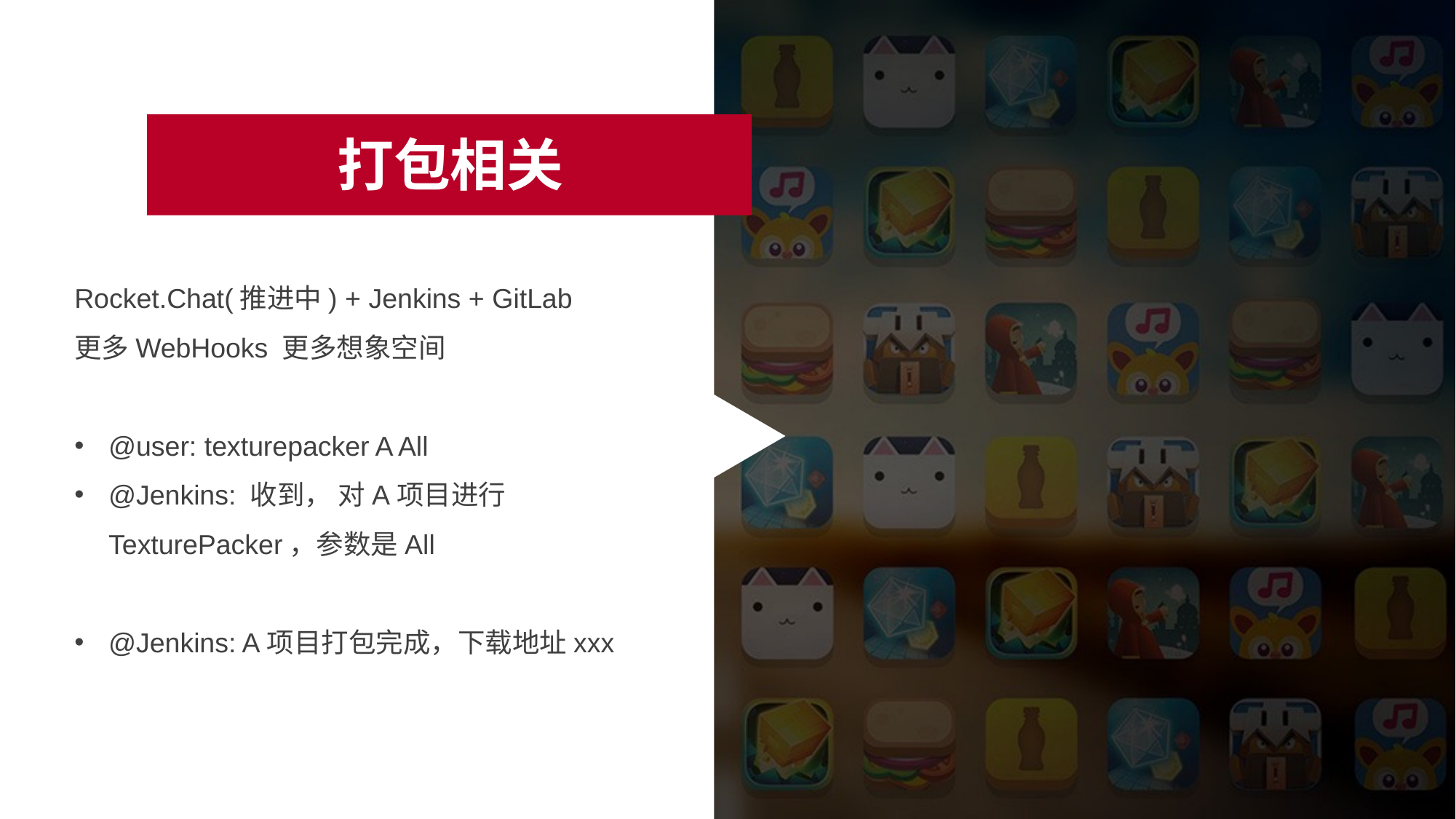

打包相关
Rocket.Chat(推进中) + Jenkins + GitLab
更多WebHooks 更多想象空间

@user: texturepacker A All
@Jenkins: 收到， 对A项目进行TexturePacker，参数是All

@Jenkins: A项目打包完成，下载地址xxx